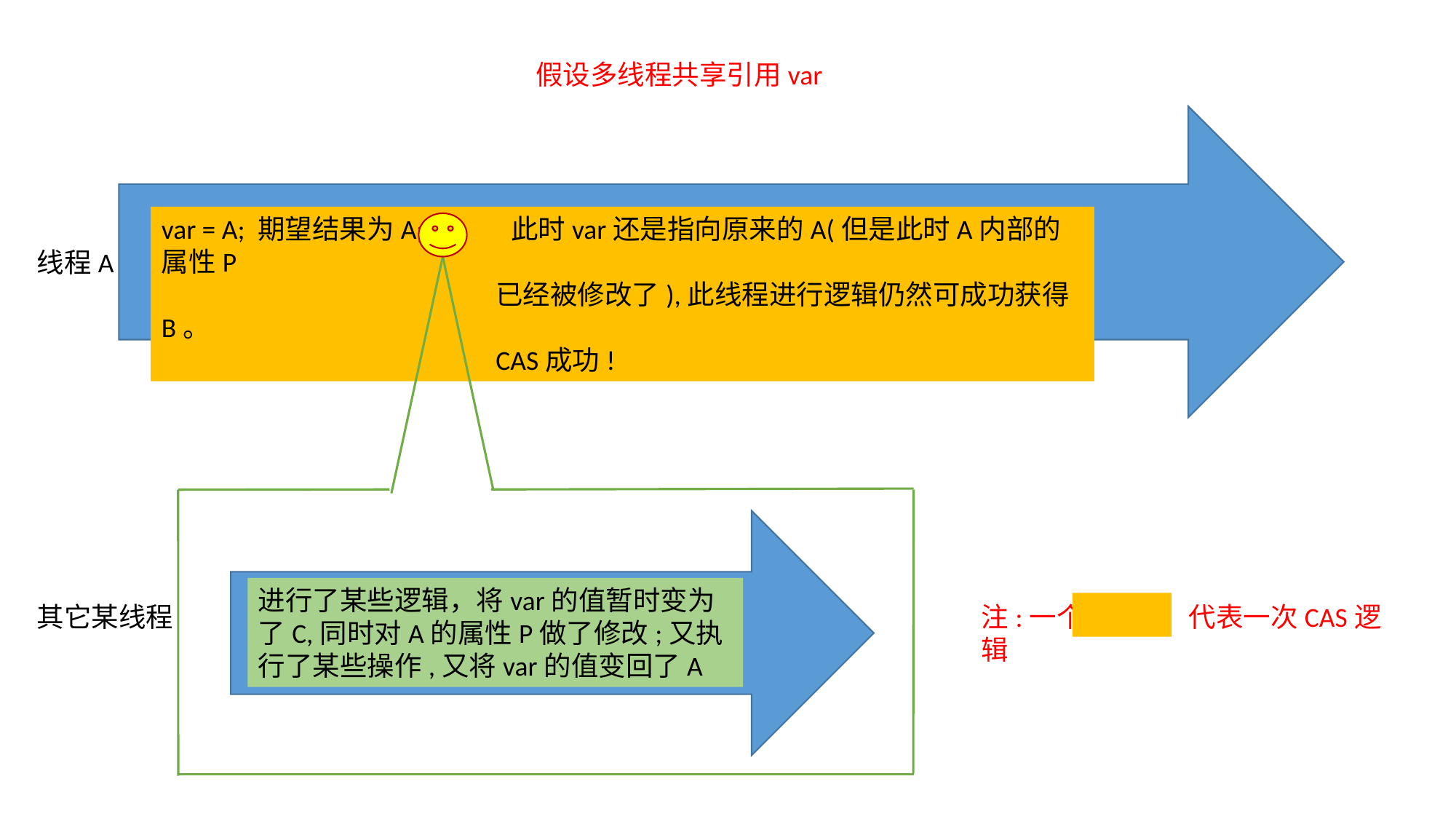

假设多线程共享引用var

var = A; 期望结果为A;             此时var还是指向原来的A(但是此时A内部的属性P
                                                     已经被修改了),此线程进行逻辑仍然可成功获得B。
                                                     CAS成功!

线程A

进行了某些逻辑，将var的值暂时变为了C,同时对A的属性P做了修改;又执行了某些操作,又将var的值变回了A

注:一个                 代表一次CAS逻辑
其它某线程